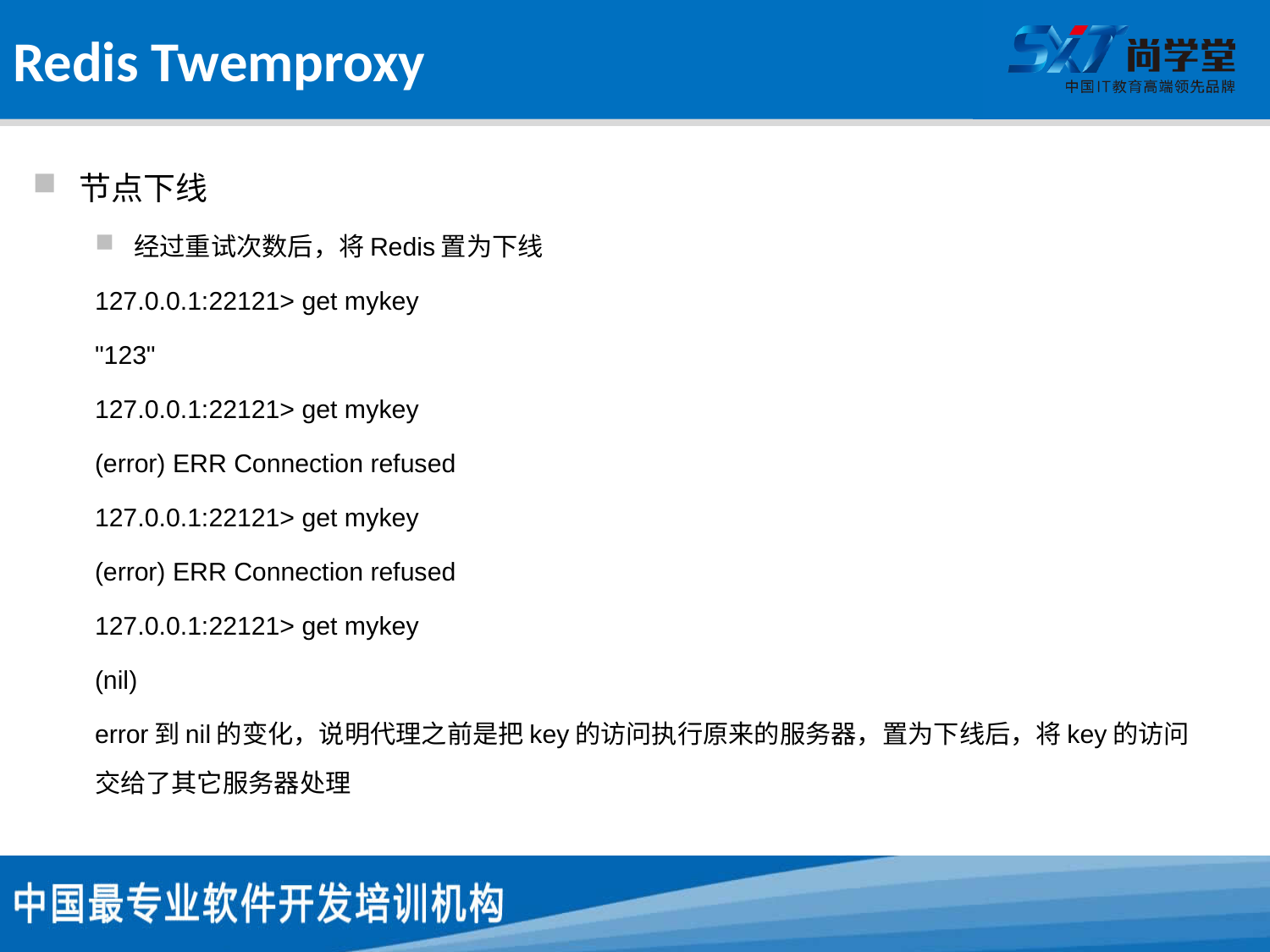

# Redis Twemproxy
节点下线
经过重试次数后，将Redis置为下线
127.0.0.1:22121> get mykey
"123"
127.0.0.1:22121> get mykey
(error) ERR Connection refused
127.0.0.1:22121> get mykey
(error) ERR Connection refused
127.0.0.1:22121> get mykey
(nil)
error到nil的变化，说明代理之前是把key的访问执行原来的服务器，置为下线后，将key的访问交给了其它服务器处理